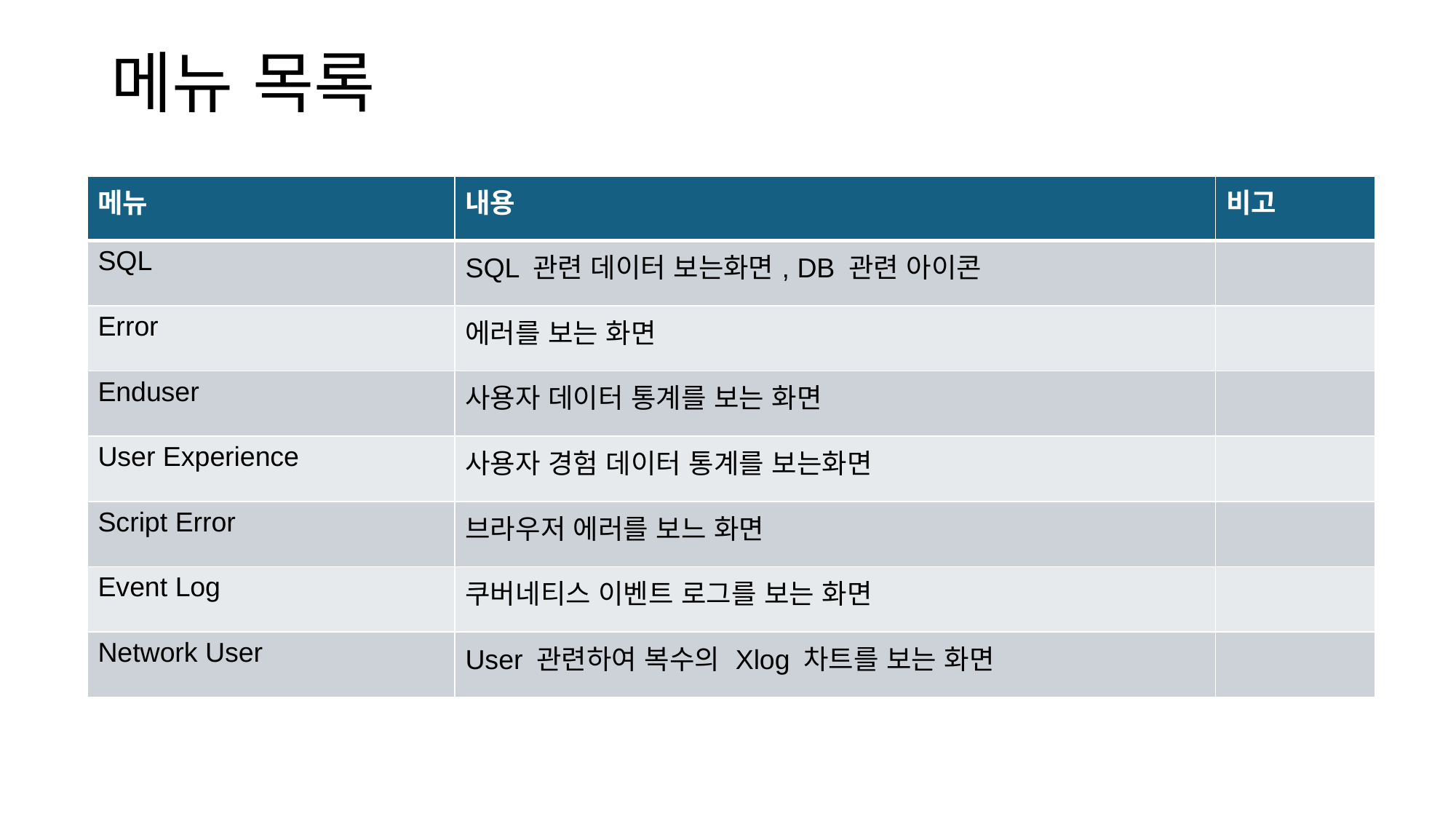

# 메뉴 목록
| 메뉴 | 내용 | 비고 |
| --- | --- | --- |
| SQL | SQL 관련 데이터 보는화면, DB 관련 아이콘 |  |
| Error | 에러를 보는 화면 |  |
| Enduser | 사용자 데이터 통계를 보는 화면 |  |
| User Experience | 사용자 경험 데이터 통계를 보는화면 |  |
| Script Error | 브라우저 에러를 보느 화면 |  |
| Event Log | 쿠버네티스 이벤트 로그를 보는 화면 |  |
| Network User | User 관련하여 복수의 Xlog 차트를 보는 화면 |  |